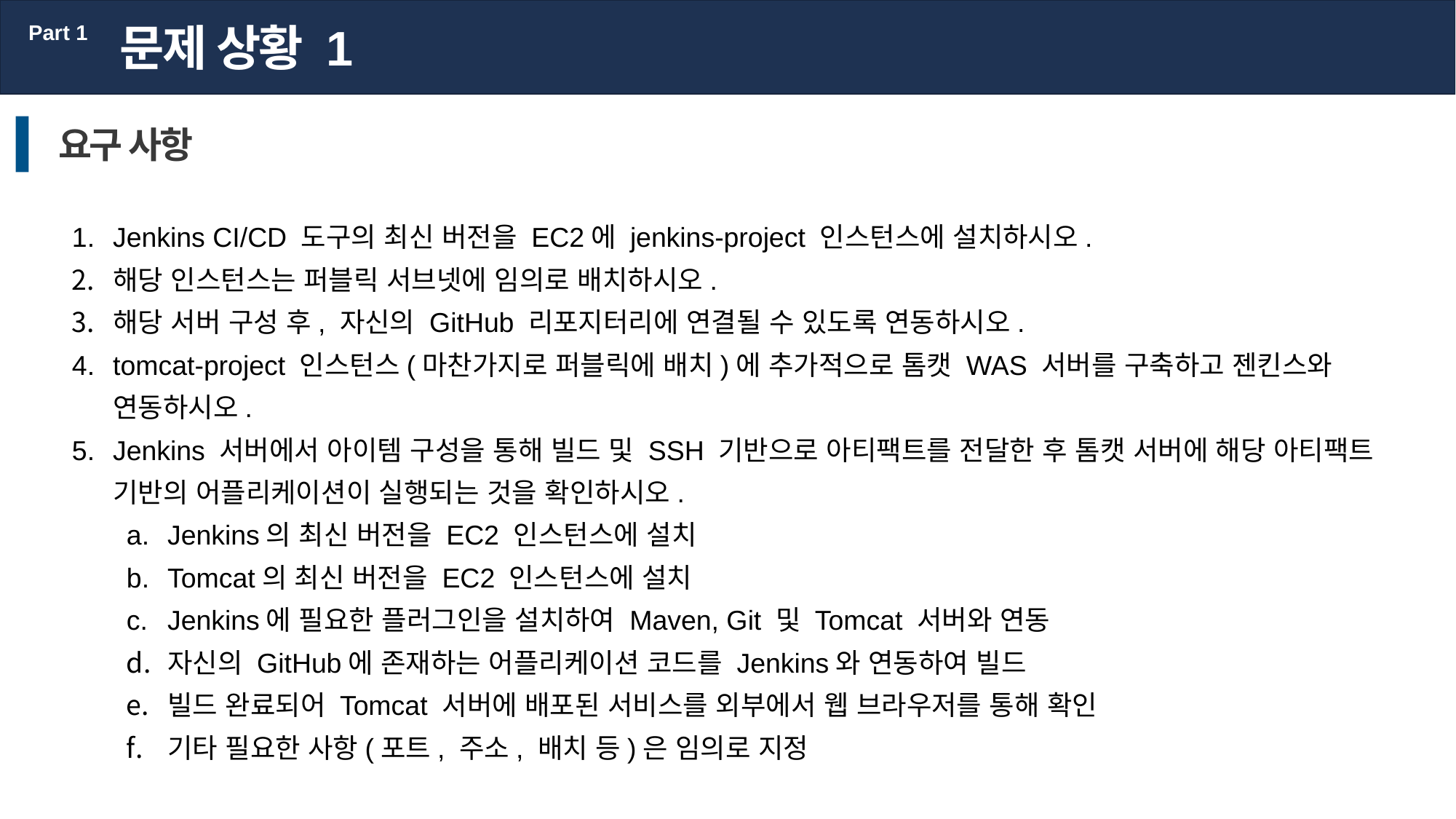

문제 상황 1
Part 1

요구 사항
Jenkins CI/CD 도구의 최신 버전을 EC2에 jenkins-project 인스턴스에 설치하시오.
해당 인스턴스는 퍼블릭 서브넷에 임의로 배치하시오.
해당 서버 구성 후, 자신의 GitHub 리포지터리에 연결될 수 있도록 연동하시오.
tomcat-project 인스턴스(마찬가지로 퍼블릭에 배치)에 추가적으로 톰캣 WAS 서버를 구축하고 젠킨스와 연동하시오.
Jenkins 서버에서 아이템 구성을 통해 빌드 및 SSH 기반으로 아티팩트를 전달한 후 톰캣 서버에 해당 아티팩트 기반의 어플리케이션이 실행되는 것을 확인하시오.
Jenkins의 최신 버전을 EC2 인스턴스에 설치
Tomcat의 최신 버전을 EC2 인스턴스에 설치
Jenkins에 필요한 플러그인을 설치하여 Maven, Git 및 Tomcat 서버와 연동
자신의 GitHub에 존재하는 어플리케이션 코드를 Jenkins와 연동하여 빌드
빌드 완료되어 Tomcat 서버에 배포된 서비스를 외부에서 웹 브라우저를 통해 확인
기타 필요한 사항(포트, 주소, 배치 등)은 임의로 지정